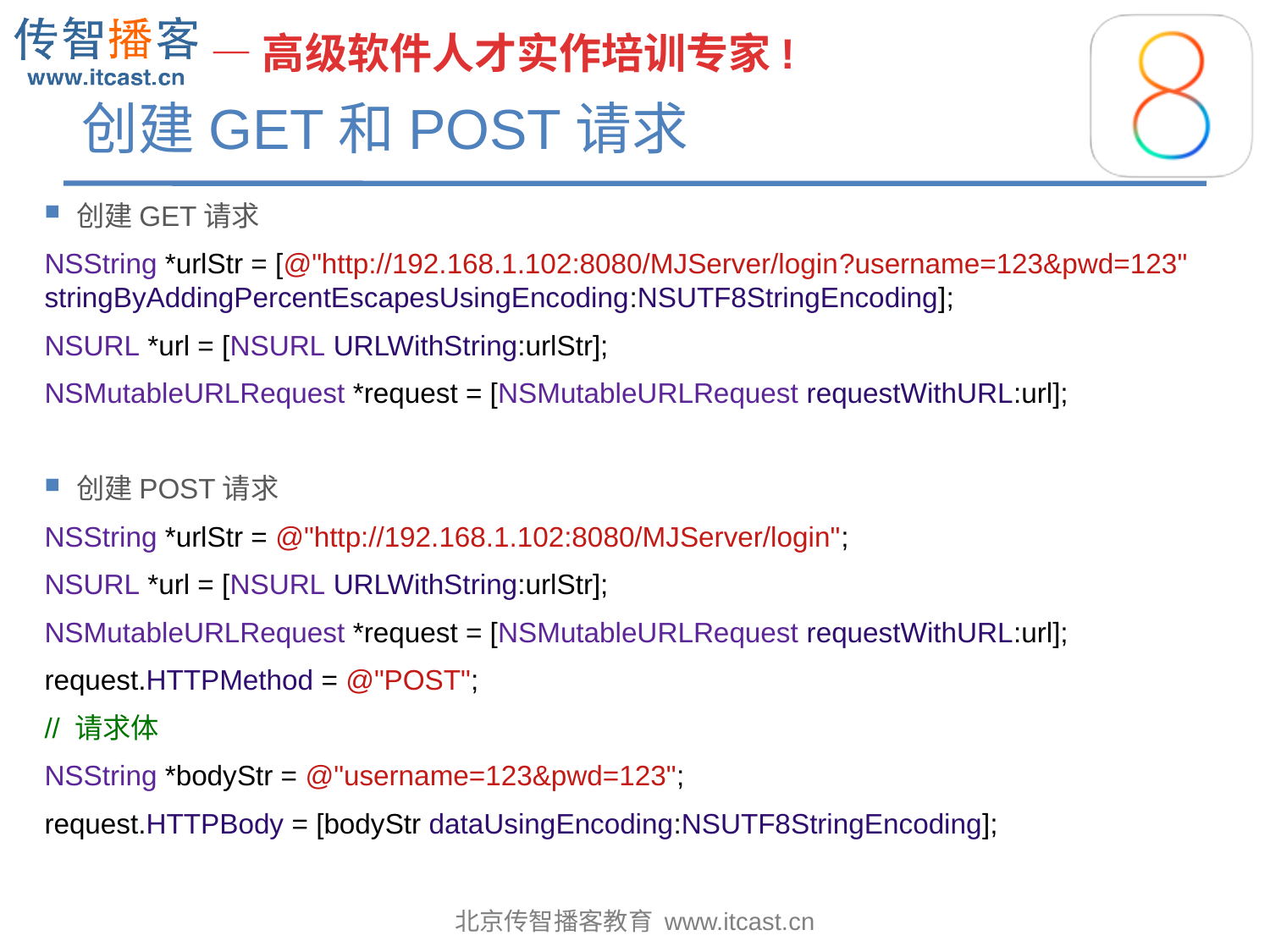

# 创建GET和POST请求
创建GET请求
NSString *urlStr = [@"http://192.168.1.102:8080/MJServer/login?username=123&pwd=123" stringByAddingPercentEscapesUsingEncoding:NSUTF8StringEncoding];
NSURL *url = [NSURL URLWithString:urlStr];
NSMutableURLRequest *request = [NSMutableURLRequest requestWithURL:url];

创建POST请求
NSString *urlStr = @"http://192.168.1.102:8080/MJServer/login";
NSURL *url = [NSURL URLWithString:urlStr];
NSMutableURLRequest *request = [NSMutableURLRequest requestWithURL:url];
request.HTTPMethod = @"POST";
// 请求体
NSString *bodyStr = @"username=123&pwd=123";
request.HTTPBody = [bodyStr dataUsingEncoding:NSUTF8StringEncoding];